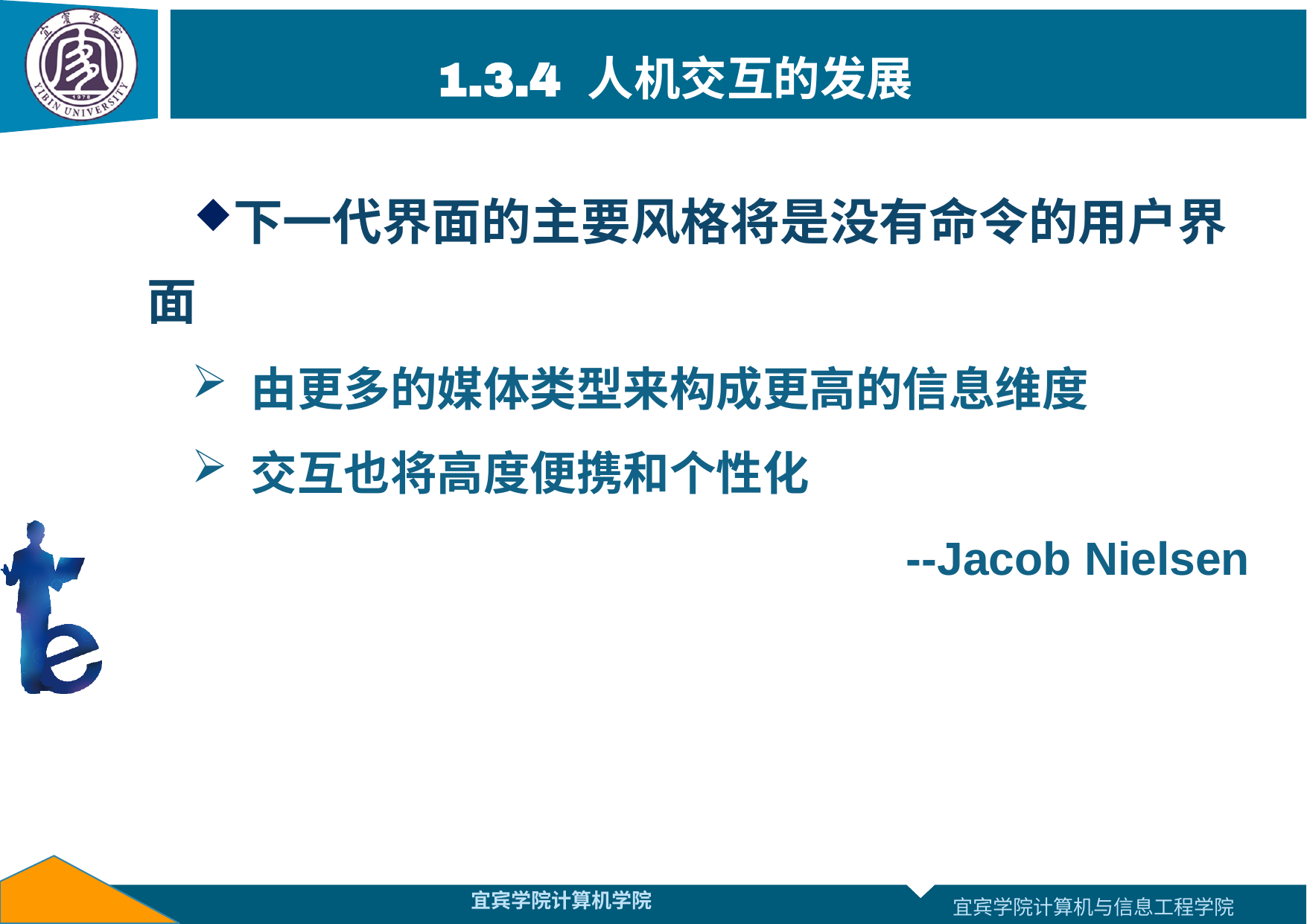

# 1.3.4 人机交互的发展
下一代界面的主要风格将是没有命令的用户界面
 由更多的媒体类型来构成更高的信息维度
 交互也将高度便携和个性化
--Jacob Nielsen

33
宜宾学院计算机学院